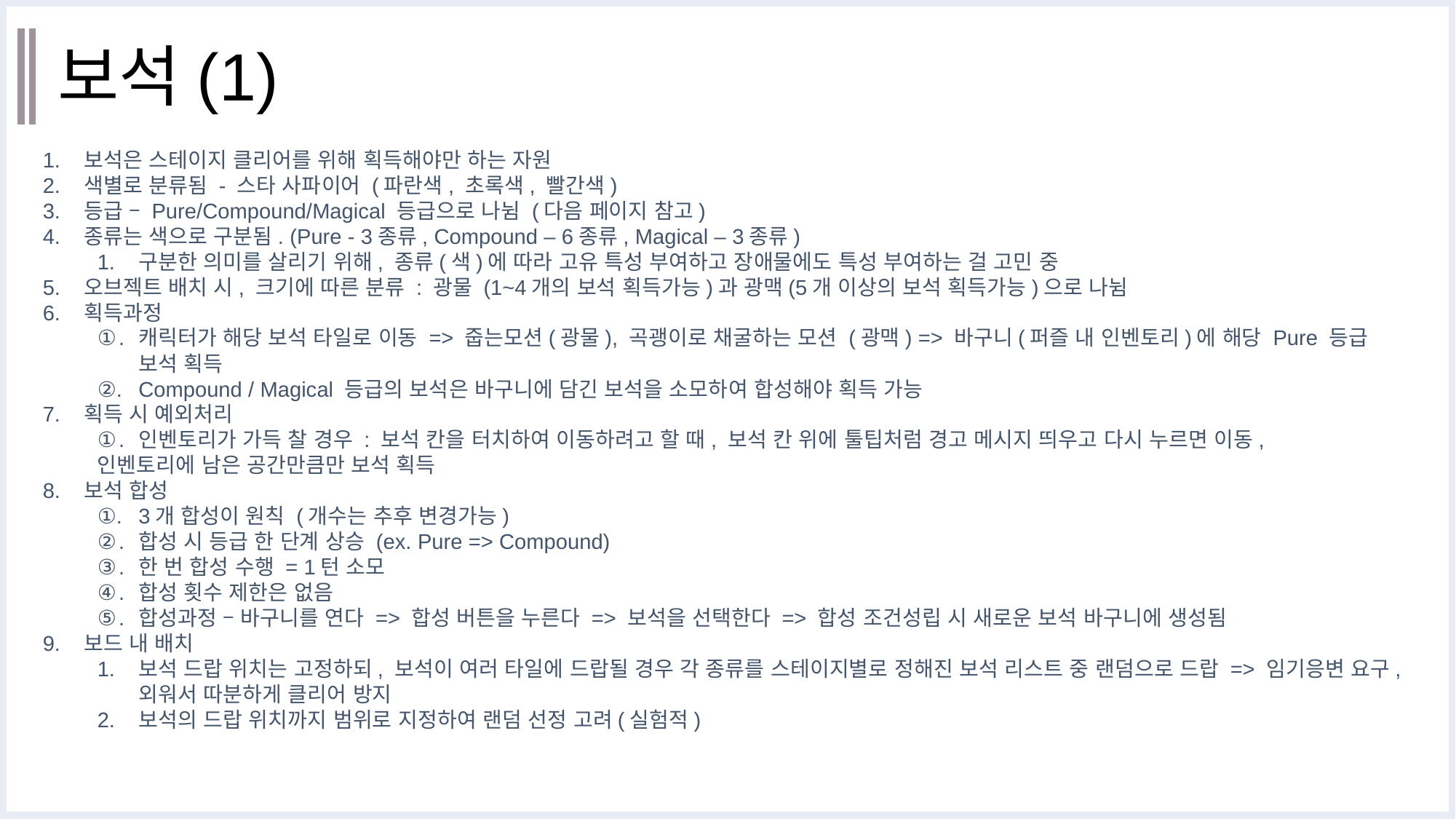

# 보석(1)
보석은 스테이지 클리어를 위해 획득해야만 하는 자원
색별로 분류됨 - 스타 사파이어 (파란색, 초록색, 빨간색)
등급 – Pure/Compound/Magical 등급으로 나뉨 (다음 페이지 참고)
종류는 색으로 구분됨. (Pure - 3종류, Compound – 6종류, Magical – 3종류)
구분한 의미를 살리기 위해, 종류(색)에 따라 고유 특성 부여하고 장애물에도 특성 부여하는 걸 고민 중
오브젝트 배치 시, 크기에 따른 분류 : 광물 (1~4개의 보석 획득가능)과 광맥(5개 이상의 보석 획득가능)으로 나뉨
획득과정
캐릭터가 해당 보석 타일로 이동 => 줍는모션(광물), 곡괭이로 채굴하는 모션 (광맥) => 바구니(퍼즐 내 인벤토리)에 해당 Pure 등급 보석 획득
Compound / Magical 등급의 보석은 바구니에 담긴 보석을 소모하여 합성해야 획득 가능
획득 시 예외처리
인벤토리가 가득 찰 경우 : 보석 칸을 터치하여 이동하려고 할 때, 보석 칸 위에 툴팁처럼 경고 메시지 띄우고 다시 누르면 이동,
인벤토리에 남은 공간만큼만 보석 획득
보석 합성
3개 합성이 원칙 (개수는 추후 변경가능)
합성 시 등급 한 단계 상승 (ex. Pure => Compound)
한 번 합성 수행 = 1턴 소모
합성 횟수 제한은 없음
합성과정 – 바구니를 연다 => 합성 버튼을 누른다 => 보석을 선택한다 => 합성 조건성립 시 새로운 보석 바구니에 생성됨
보드 내 배치
보석 드랍 위치는 고정하되, 보석이 여러 타일에 드랍될 경우 각 종류를 스테이지별로 정해진 보석 리스트 중 랜덤으로 드랍 => 임기응변 요구, 외워서 따분하게 클리어 방지
보석의 드랍 위치까지 범위로 지정하여 랜덤 선정 고려(실험적)